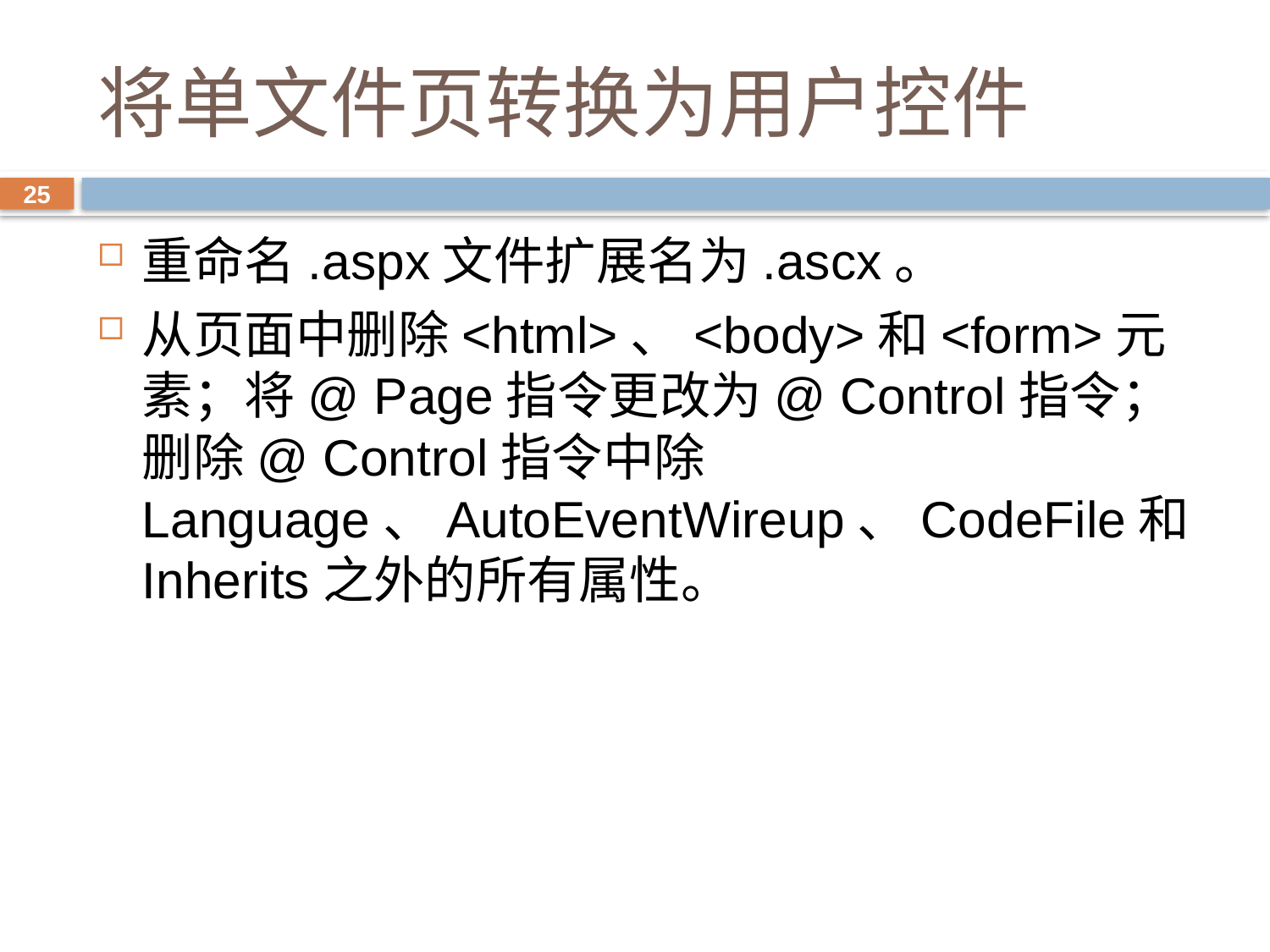

# 将单文件页转换为用户控件
25
重命名.aspx文件扩展名为.ascx。
从页面中删除<html>、<body>和<form>元素；将@ Page指令更改为@ Control指令；删除@ Control指令中除Language、AutoEventWireup、CodeFile和Inherits之外的所有属性。